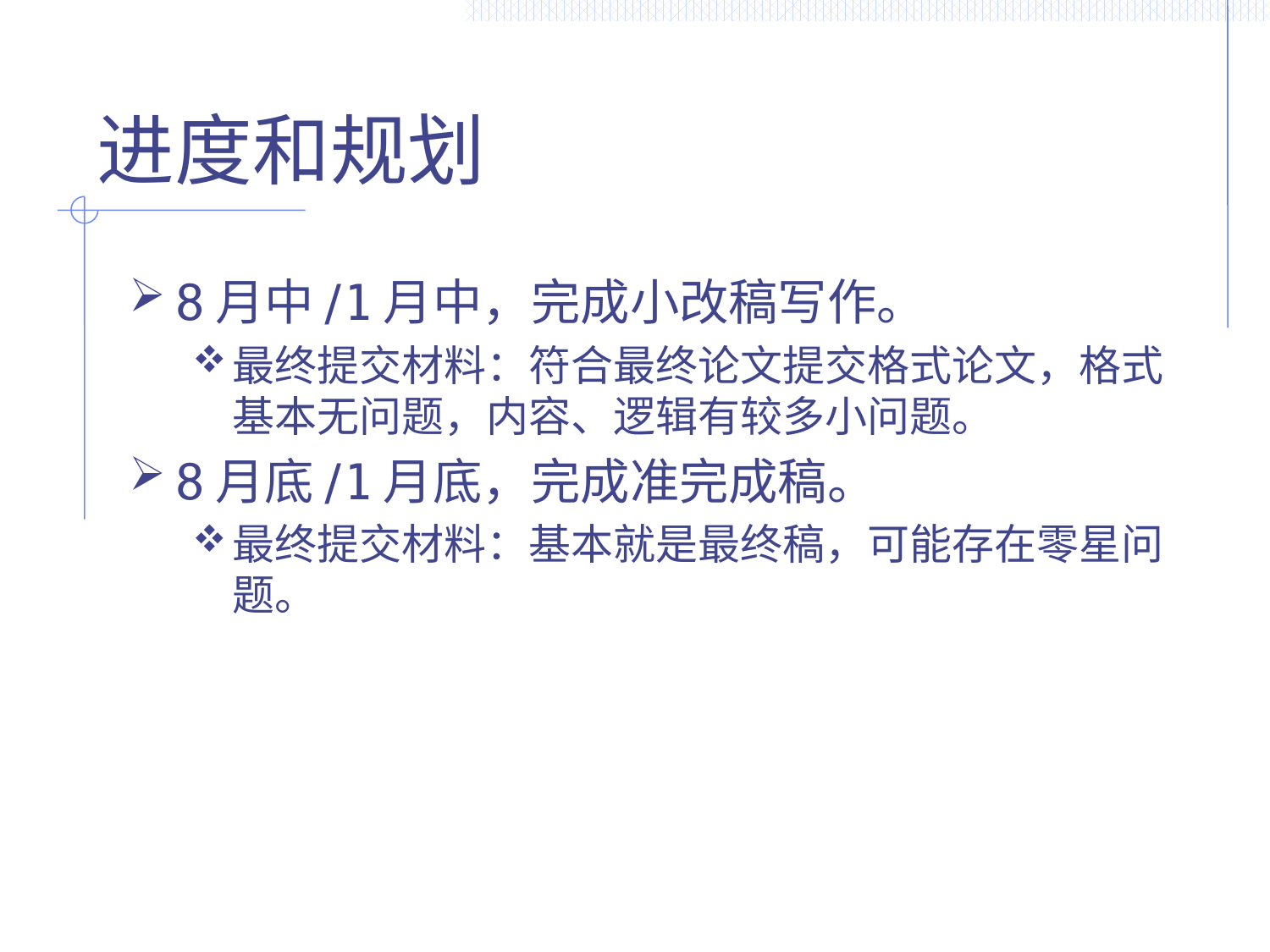

# 进度和规划
8月中/1月中，完成小改稿写作。
最终提交材料：符合最终论文提交格式论文，格式基本无问题，内容、逻辑有较多小问题。
8月底/1月底，完成准完成稿。
最终提交材料：基本就是最终稿，可能存在零星问题。